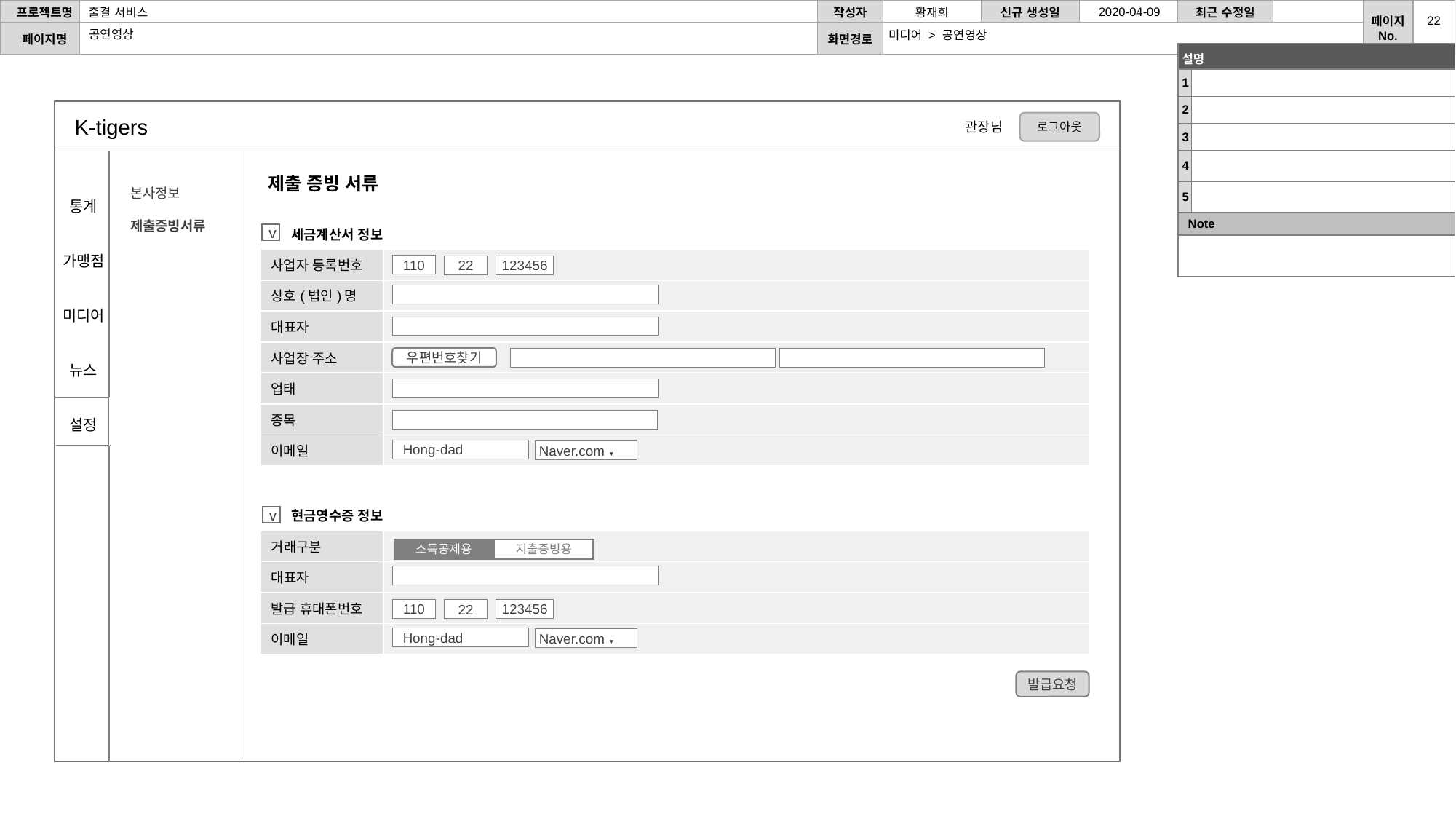

2020-04-09
22
공연영상
미디어 > 공연영상
| 설명 |  |
| --- | --- |
| 1 |  |
| 2 |  |
| 3 |  |
| 4 |  |
| 5 |  |
| Note |  |
|  |  |

K-tigers
로그아웃
관장님
제출 증빙 서류
본사정보

제출증빙서류

통계

가맹점

미디어

뉴스

설정
세금계산서 정보
v
| 사업자 등록번호 |  |
| --- | --- |
| 상호(법인)명 |  |
| 대표자 |  |
| 사업장 주소 |  |
| 업태 |  |
| 종목 |  |
| 이메일 |  |
110
123456
22

우편번호찾기

Hong-dad
Naver.com ▼
현금영수증 정보
v
| 거래구분 |  |
| --- | --- |
| 대표자 |  |
| 발급 휴대폰번호 |  |
| 이메일 |  |
소득공제용
지출증빙용

110
123456
22
Hong-dad
Naver.com ▼
발급요청